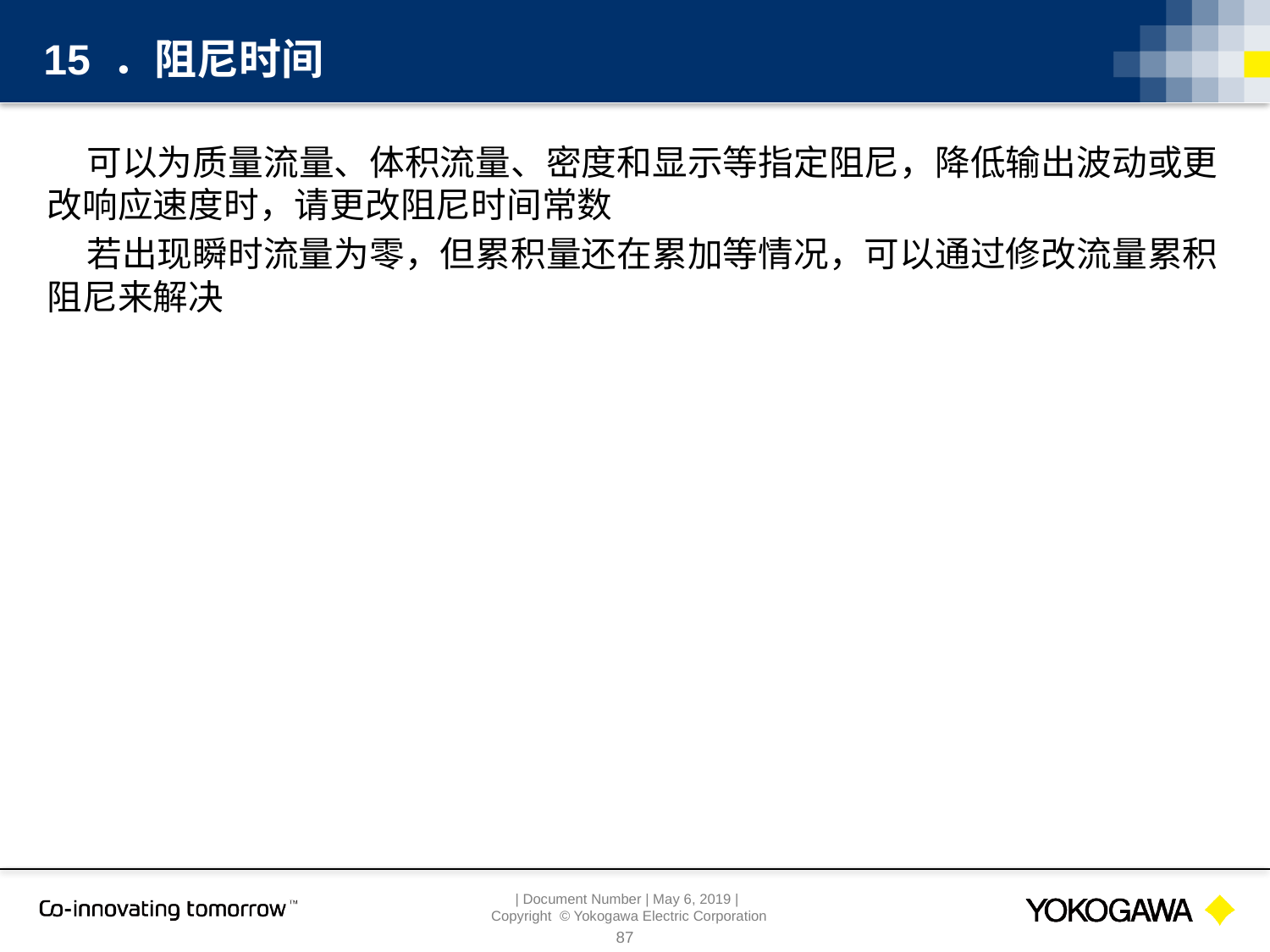

15 ．阻尼时间

    可以为质量流量、体积流量、密度和显示等指定阻尼，降低输出波动或更改响应速度时，请更改阻尼时间常数
    若出现瞬时流量为零，但累积量还在累加等情况，可以通过修改流量累积阻尼来解决